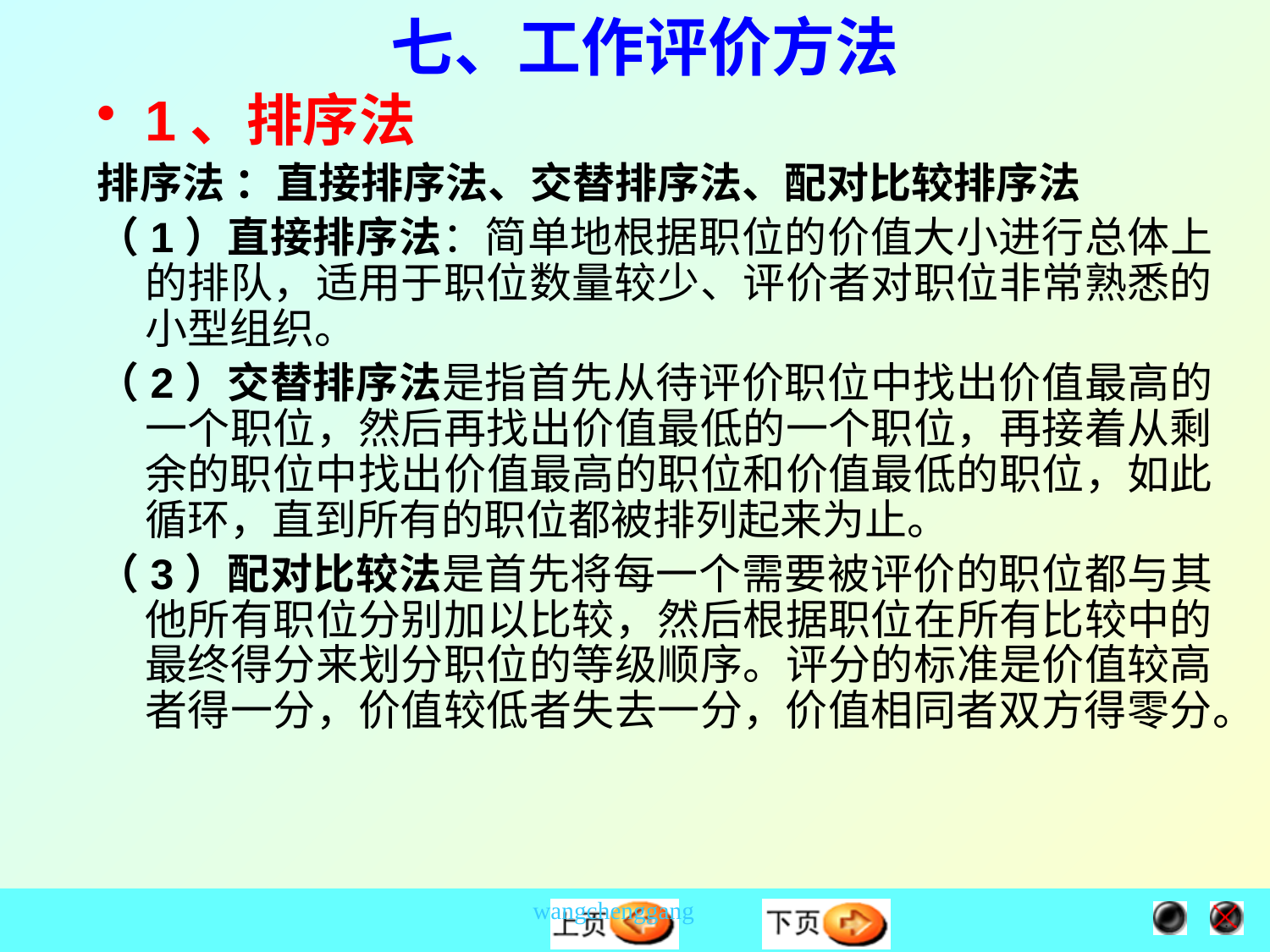

# 七、工作评价方法
1、排序法
排序法 ：直接排序法、交替排序法、配对比较排序法
（1）直接排序法：简单地根据职位的价值大小进行总体上的排队，适用于职位数量较少、评价者对职位非常熟悉的小型组织。
（2）交替排序法是指首先从待评价职位中找出价值最高的一个职位，然后再找出价值最低的一个职位，再接着从剩余的职位中找出价值最高的职位和价值最低的职位，如此循环，直到所有的职位都被排列起来为止。
（3）配对比较法是首先将每一个需要被评价的职位都与其他所有职位分别加以比较，然后根据职位在所有比较中的最终得分来划分职位的等级顺序。评分的标准是价值较高者得一分，价值较低者失去一分，价值相同者双方得零分。

wangchenggang